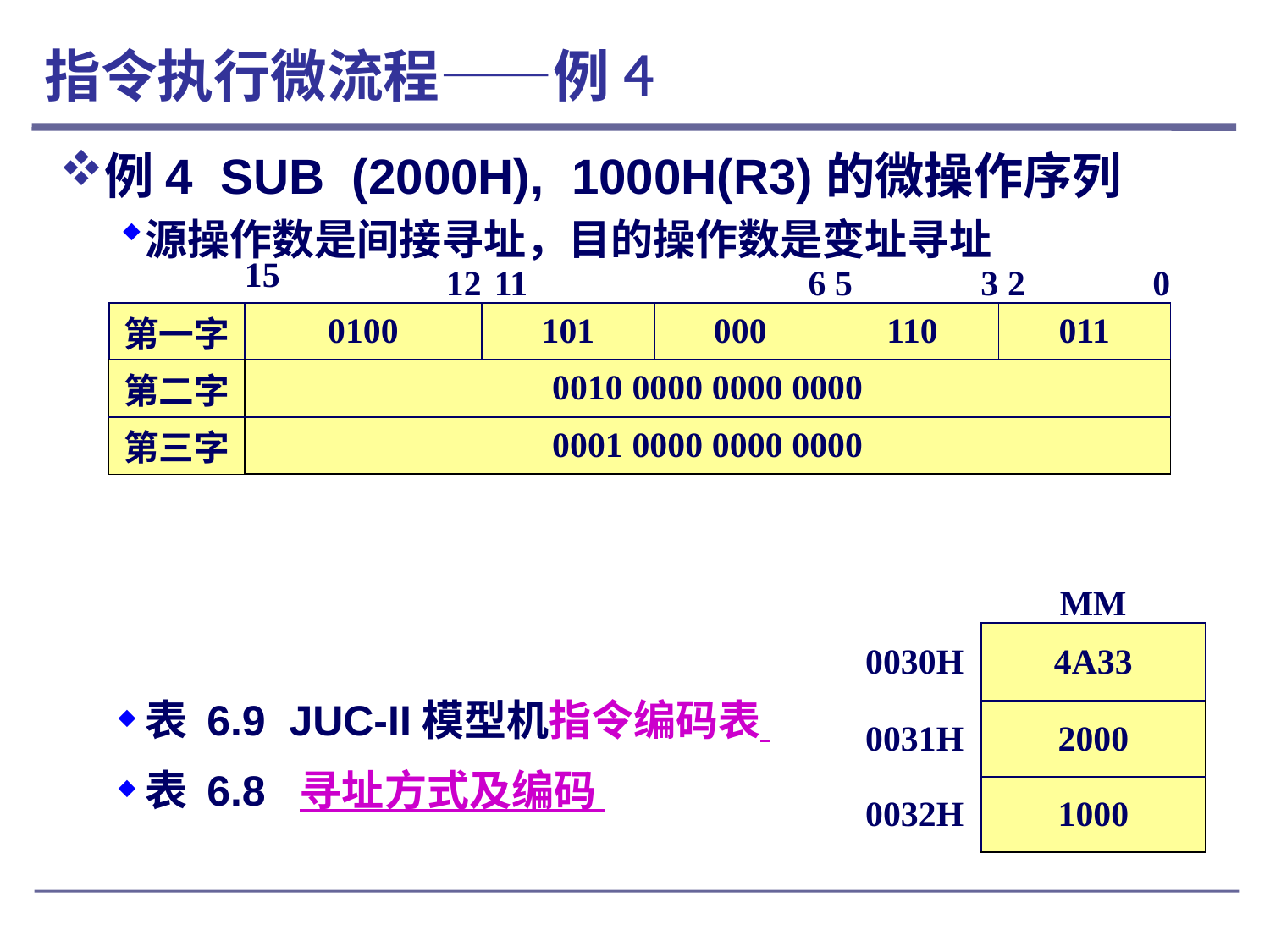

# 指令执行微流程——例4
例4  SUB  (2000H),  1000H(R3)的微操作序列
源操作数是间接寻址，目的操作数是变址寻址
|  | 15 | 12 | 11 |  |  |  | 6 | 5 | 3 | 2 | 0 |
| --- | --- | --- | --- | --- | --- | --- | --- | --- | --- | --- | --- |
| 第一字 | 0100 |  | 101 |  |  | 000 |  | 110 |  | 011 |  |
| 第二字 | 0010 0000 0000 0000 |  |  |  |  |  |  |  |  |  |  |
| 第三字 | 0001 0000 0000 0000 |  |  |  |  |  |  |  |  |  |  |
|  | MM |
| --- | --- |
| 0030H | 4A33 |
| 0031H | 2000 |
| 0032H | 1000 |
表 6.9  JUC-II模型机指令编码表
表 6.8  寻址方式及编码
51